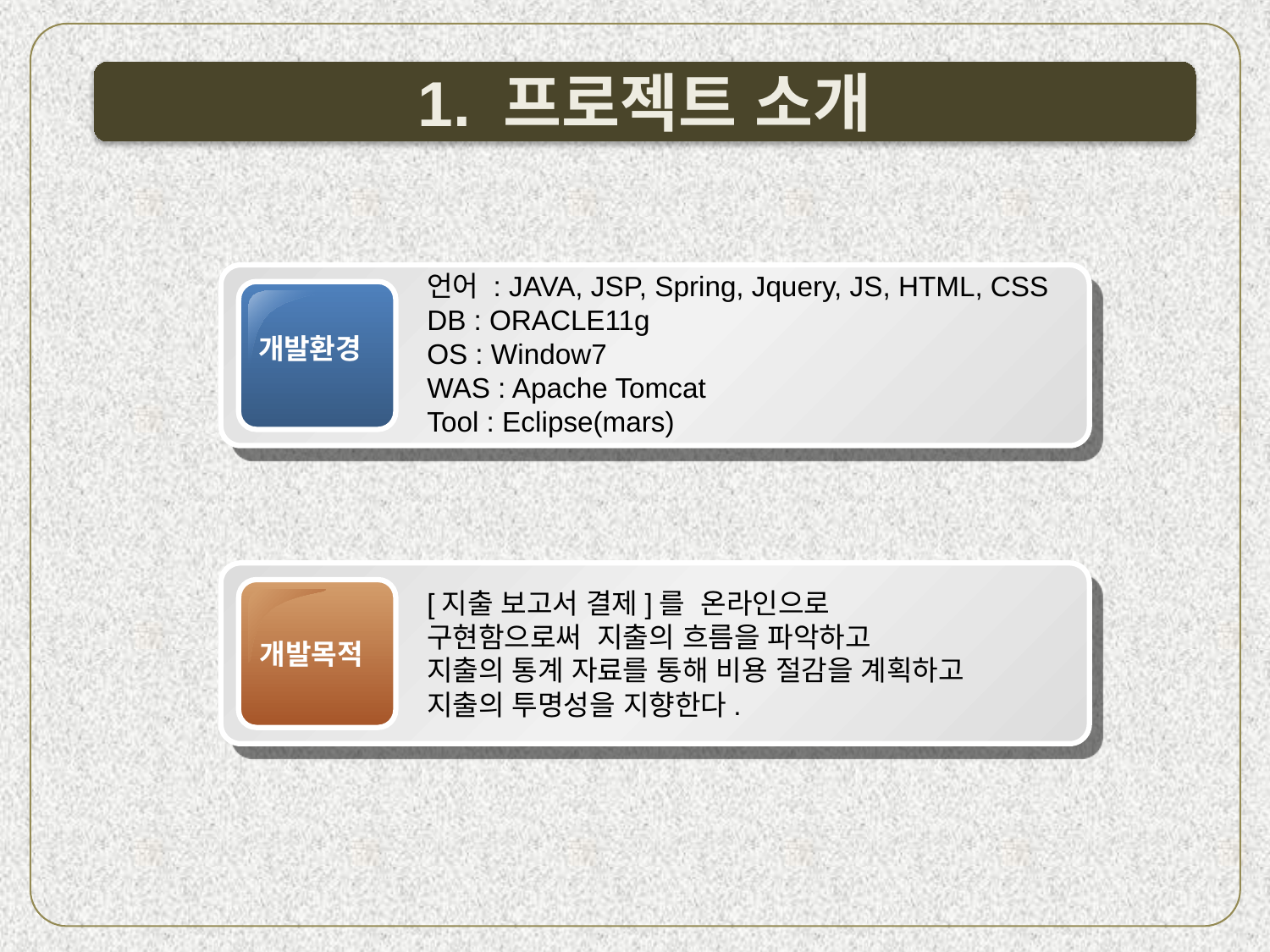

1. 프로젝트 소개
언어 : JAVA, JSP, Spring, Jquery, JS, HTML, CSS
DB : ORACLE11g
OS : Window7
WAS : Apache Tomcat
Tool : Eclipse(mars)

개발환경

[지출 보고서 결제]를  온라인으로
구현함으로써  지출의 흐름을 파악하고
지출의 통계 자료를 통해 비용 절감을 계획하고
지출의 투명성을 지향한다.

개발목적